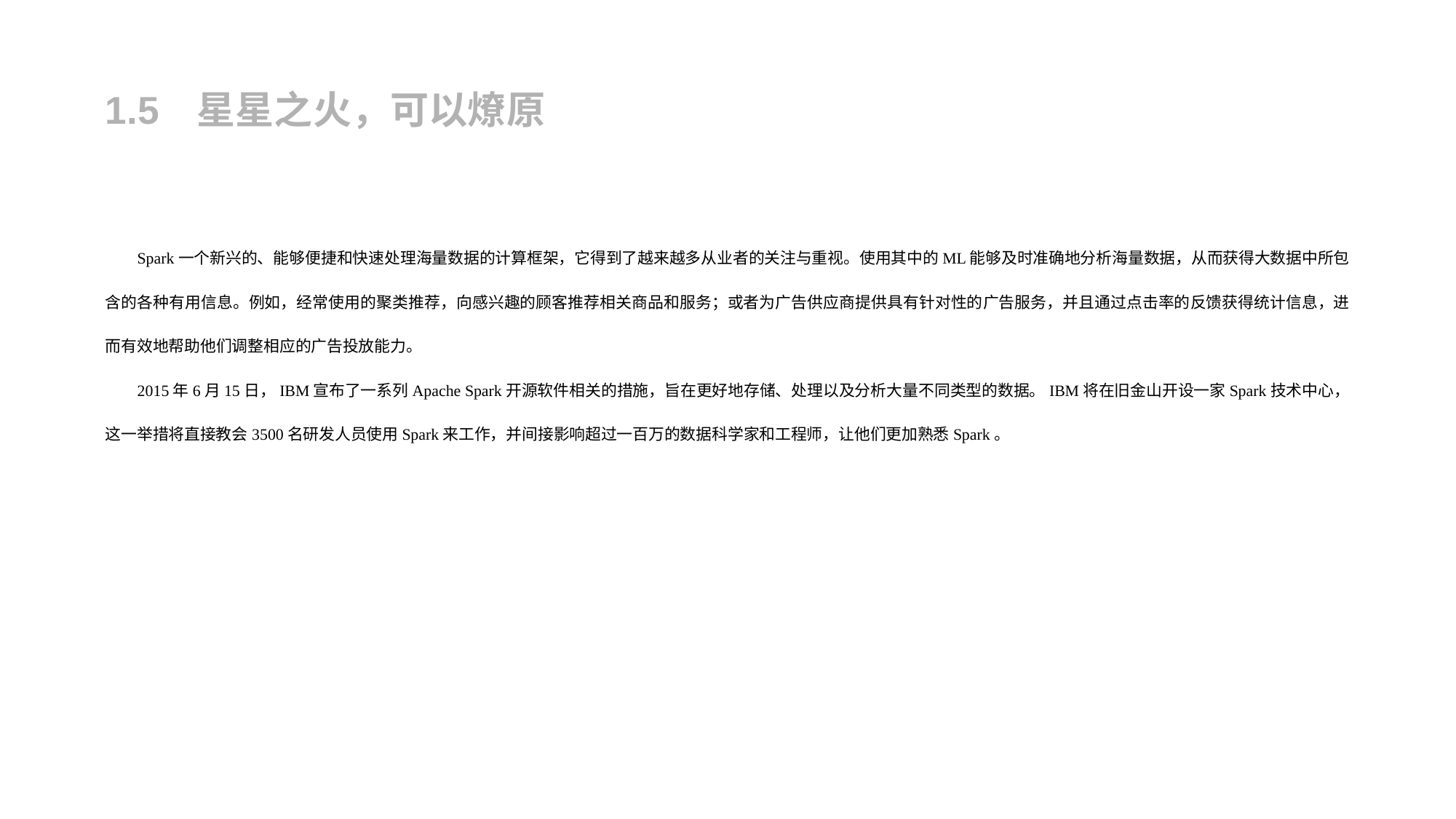

# 1.5  星星之火，可以燎原
Spark一个新兴的、能够便捷和快速处理海量数据的计算框架，它得到了越来越多从业者的关注与重视。使用其中的ML能够及时准确地分析海量数据，从而获得大数据中所包含的各种有用信息。例如，经常使用的聚类推荐，向感兴趣的顾客推荐相关商品和服务；或者为广告供应商提供具有针对性的广告服务，并且通过点击率的反馈获得统计信息，进而有效地帮助他们调整相应的广告投放能力。
2015年6月15日，IBM宣布了一系列Apache Spark开源软件相关的措施，旨在更好地存储、处理以及分析大量不同类型的数据。IBM将在旧金山开设一家Spark技术中心，这一举措将直接教会3500名研发人员使用Spark来工作，并间接影响超过一百万的数据科学家和工程师，让他们更加熟悉Spark。